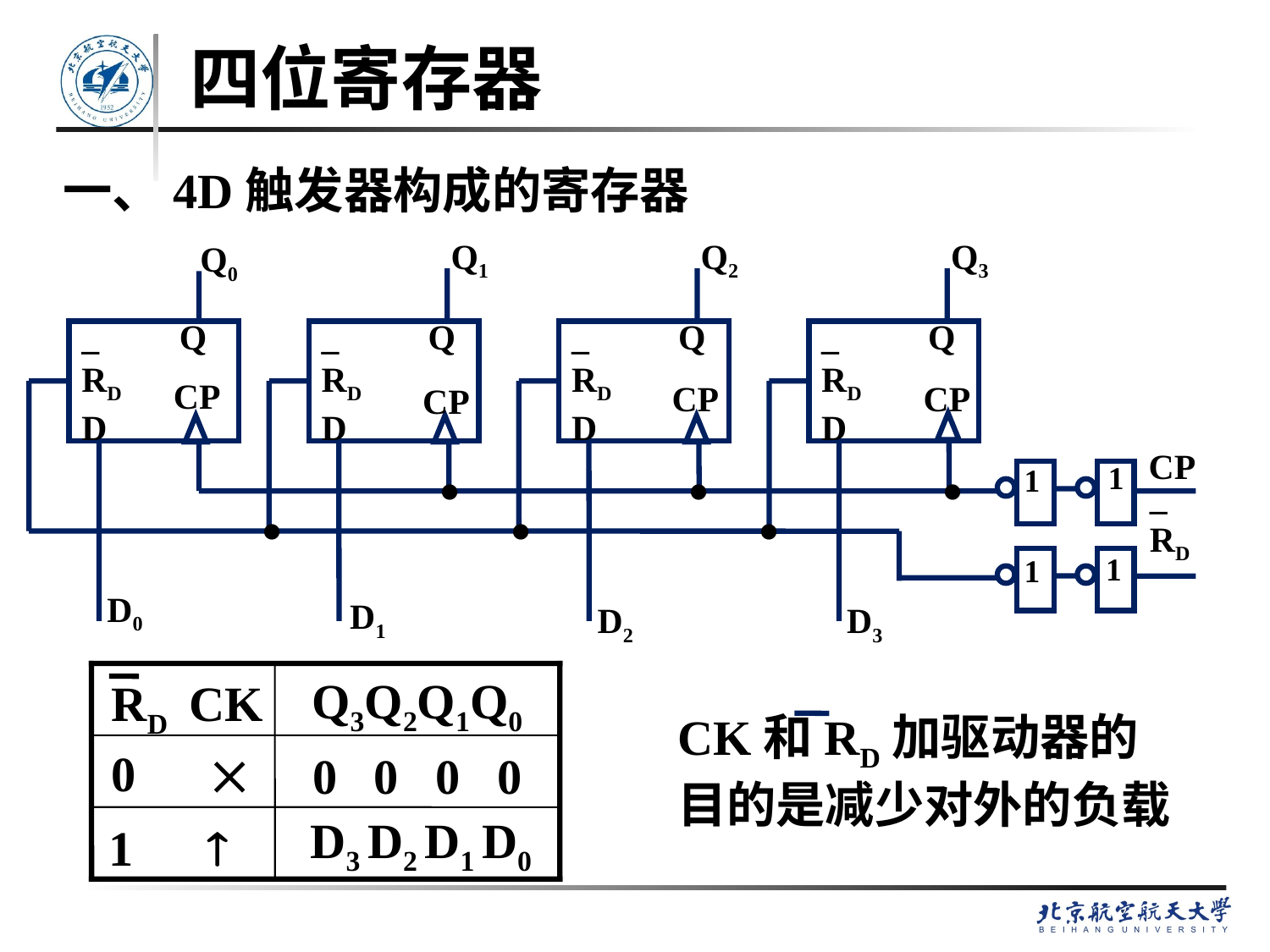

# 四位寄存器
一、4D触发器构成的寄存器
Q1
Q2
Q3
Q0

_         Q
RD
D
_          Q
RD
D
_          Q
RD
D
_          Q
RD
D
CP
CP
CP
CP

.
.
.

.
.
.
CP

1
1

_
RD

1
1

D0
D1
D2
D3

Q3Q2Q1Q0

RD   CK

CK和RD加驱动器的目的是减少对外的负载

0      ×
0   0   0   0
D3 D2 D1 D0
1      ↑
24